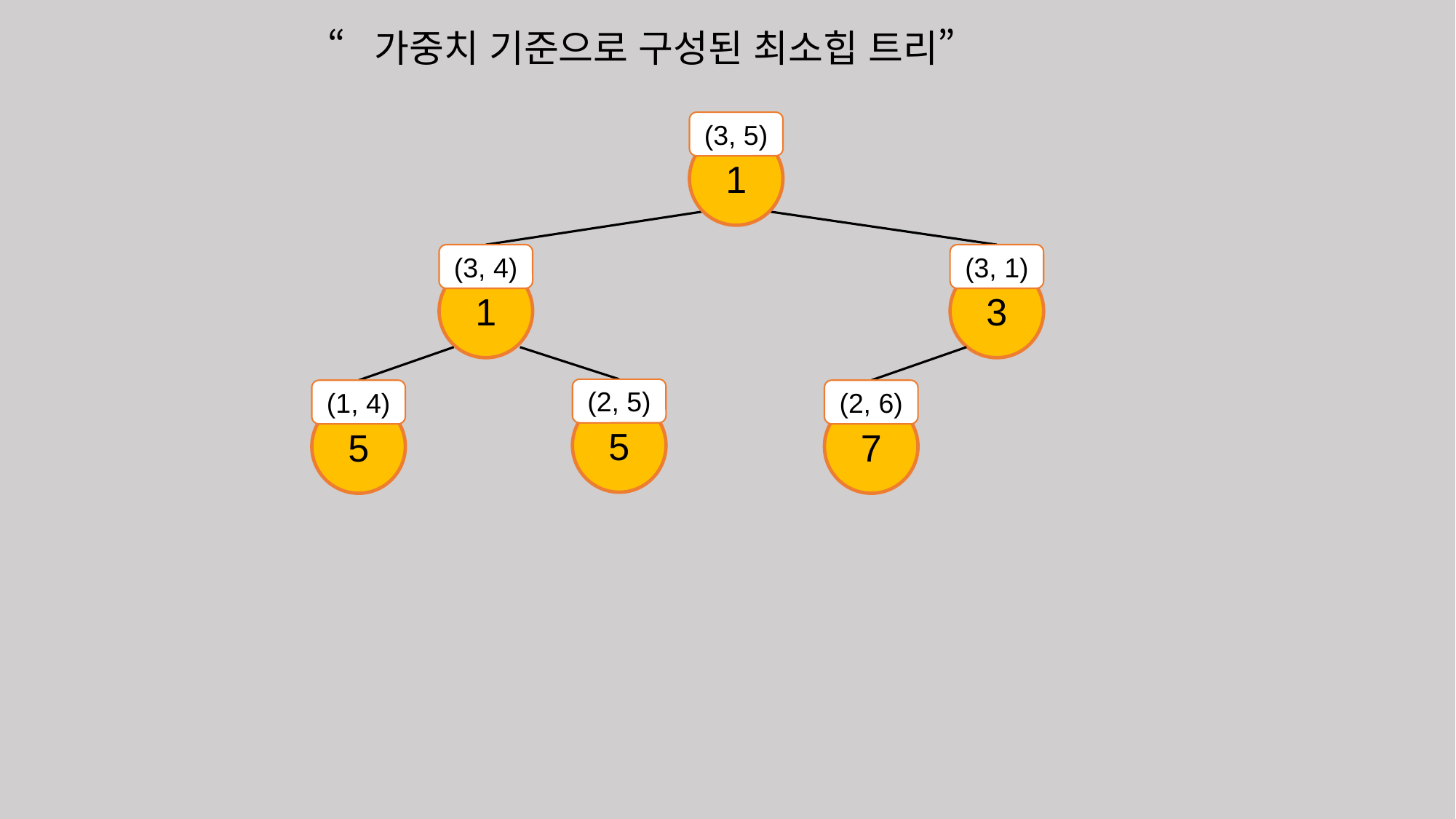

“가중치 기준으로 구성된 최소힙 트리”
(3, 5)
1
(3, 4)
1
(3, 1)
3
(2, 5)
5
(1, 4)
5
(2, 6)
7